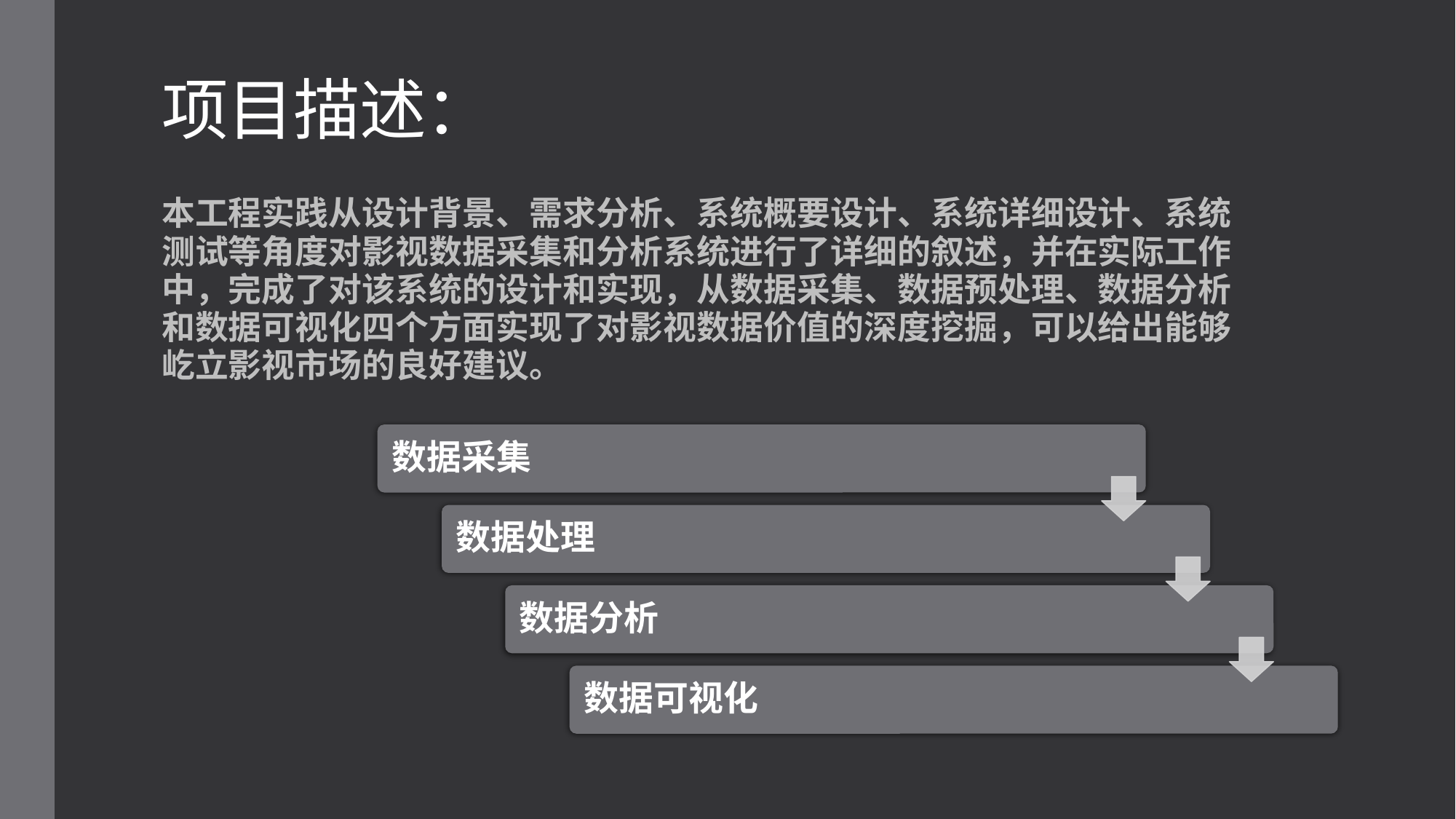

# 项目描述：
本工程实践从设计背景、需求分析、系统概要设计、系统详细设计、系统测试等角度对影视数据采集和分析系统进行了详细的叙述，并在实际工作中，完成了对该系统的设计和实现，从数据采集、数据预处理、数据分析和数据可视化四个方面实现了对影视数据价值的深度挖掘，可以给出能够屹立影视市场的良好建议。
数据采集
数据处理
数据分析
数据可视化